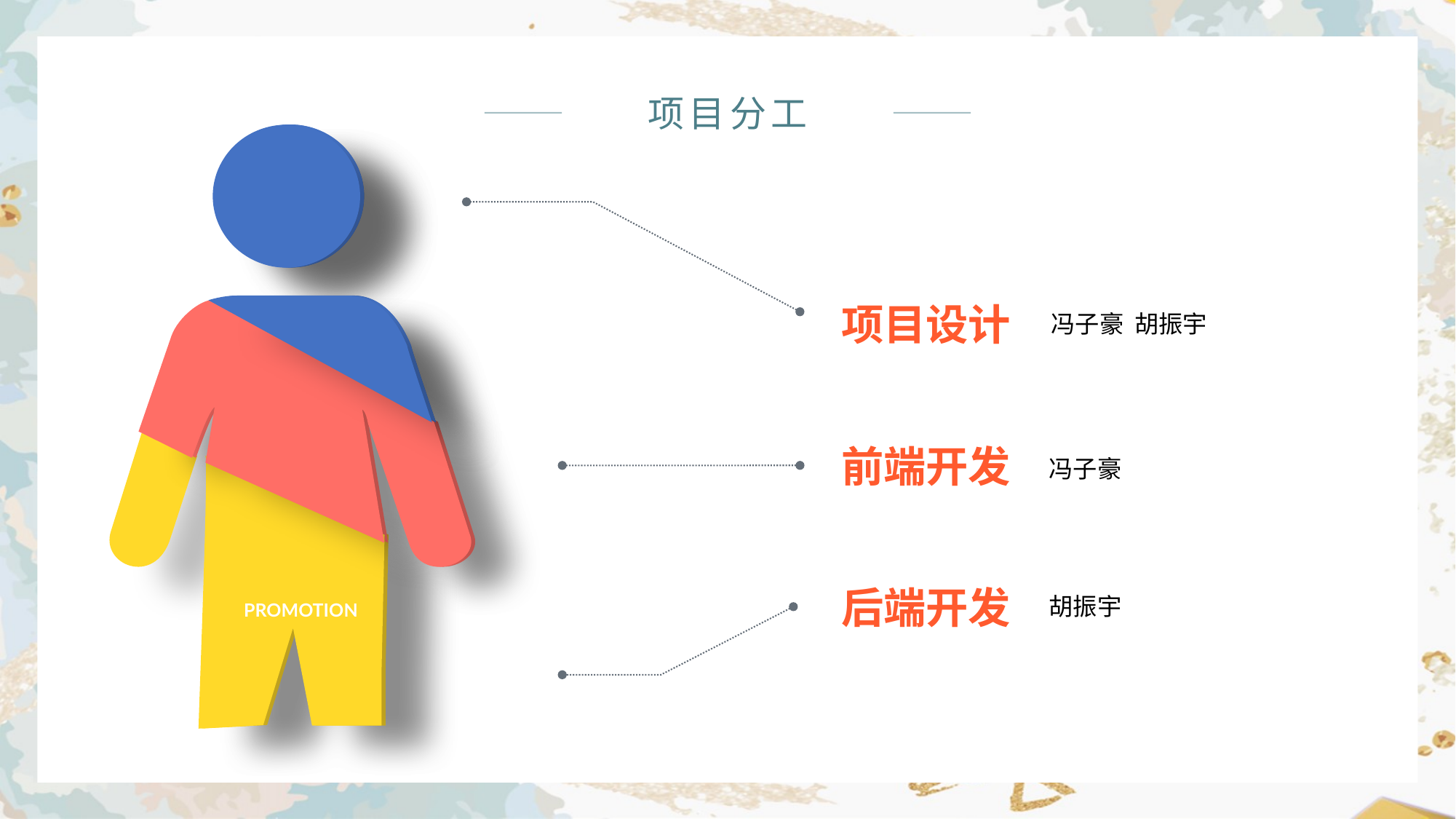

项目分工

PRODUCT
03
01
项目设计

冯子豪  胡振宇

PRICE
前端开发
冯子豪

后端开发
胡振宇
PROMOTION
PROMOTION
PROMOTION